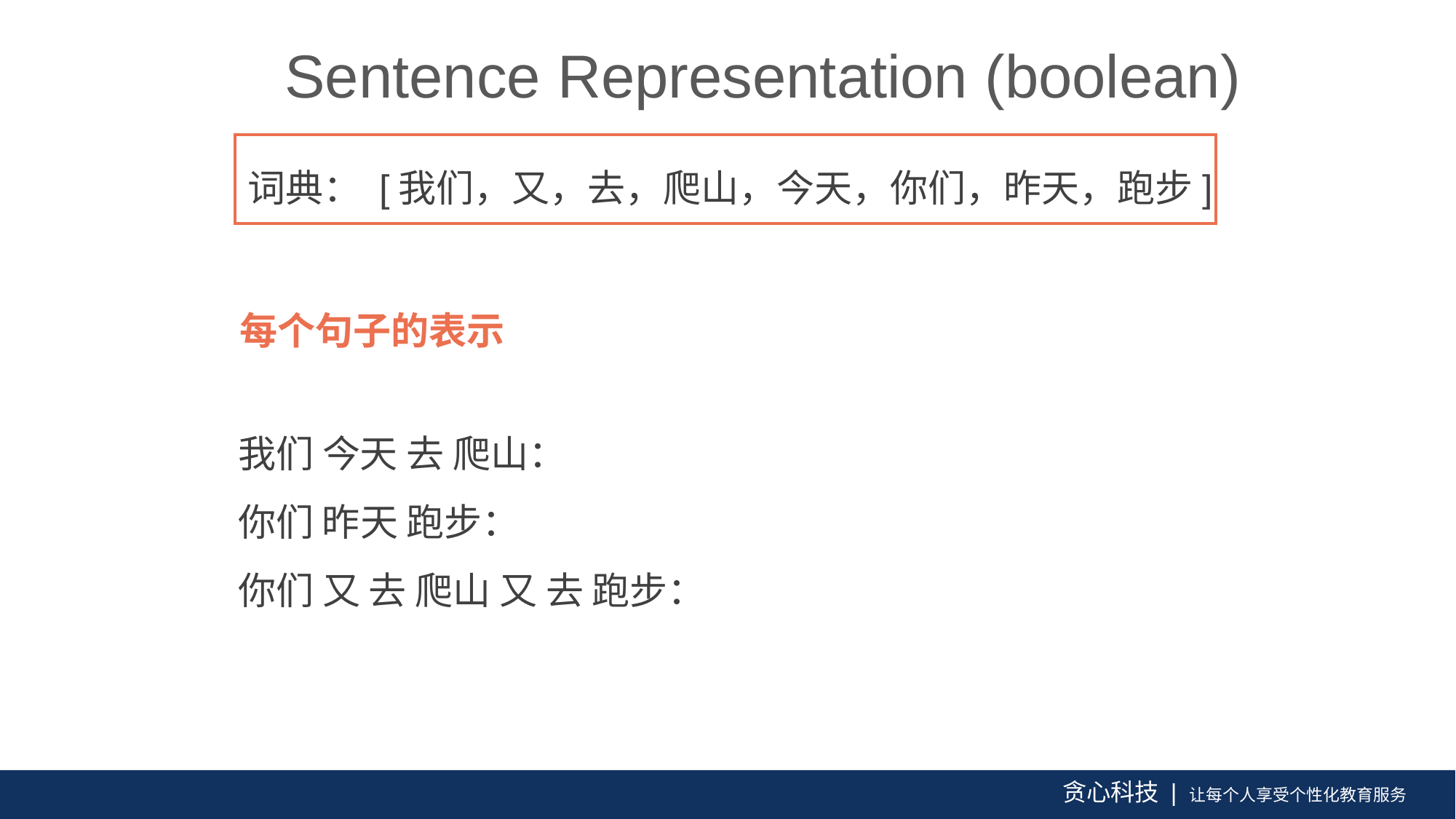

Sentence Representation (boolean)

词典： [我们，又，去，爬山，今天，你们，昨天，跑步]
每个句子的表示
我们 今天 去 爬山：
你们 昨天 跑步：
你们 又 去 爬山 又 去 跑步：